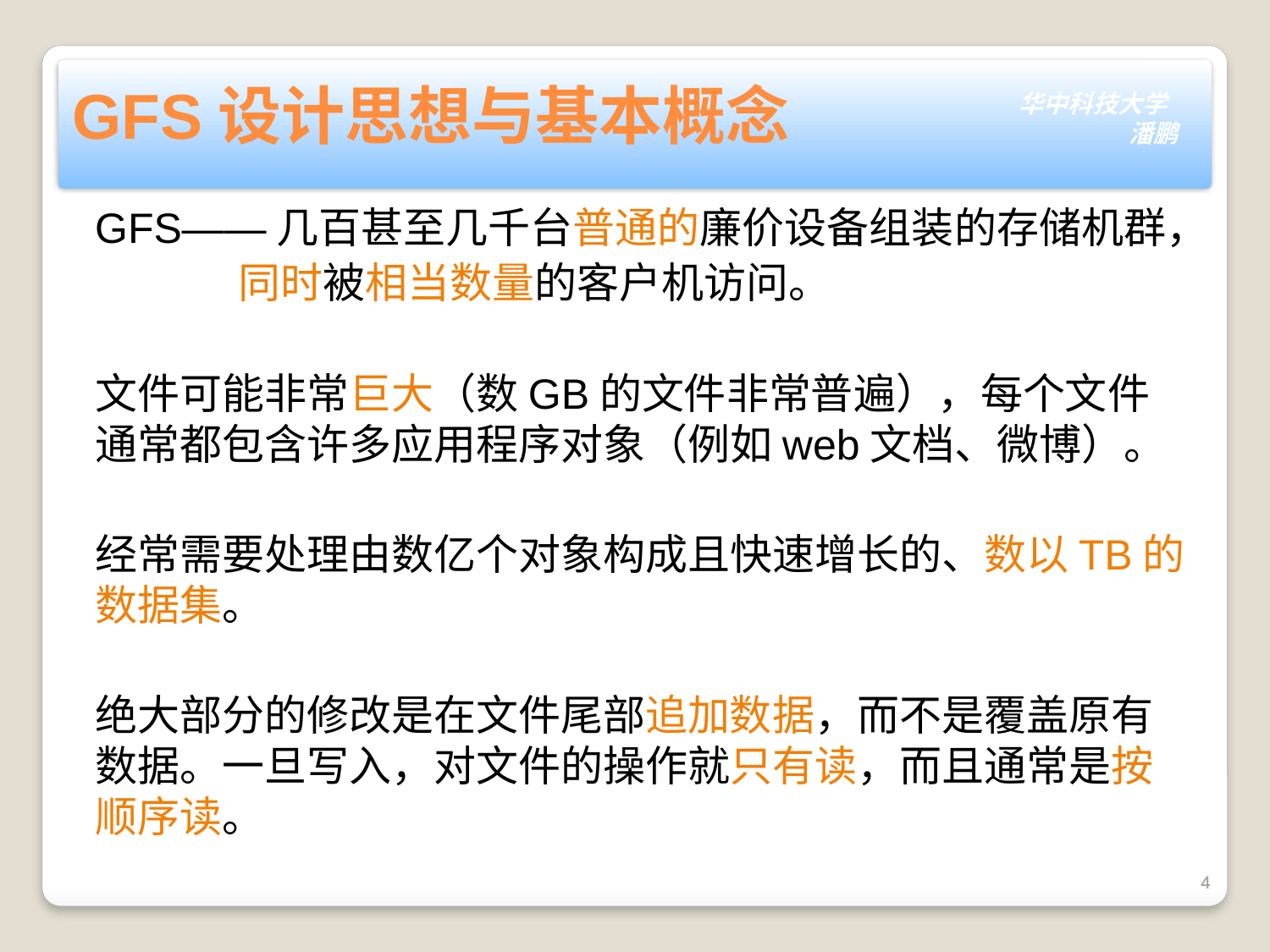

GFS设计思想与基本概念
GFS——几百甚至几千台普通的廉价设备组装的存储机群，
              同时被相当数量的客户机访问。

文件可能非常巨大（数GB的文件非常普遍），每个文件通常都包含许多应用程序对象（例如web文档、微博）。

经常需要处理由数亿个对象构成且快速增长的、数以TB的数据集。

绝大部分的修改是在文件尾部追加数据，而不是覆盖原有数据。一旦写入，对文件的操作就只有读，而且通常是按顺序读。
4
4